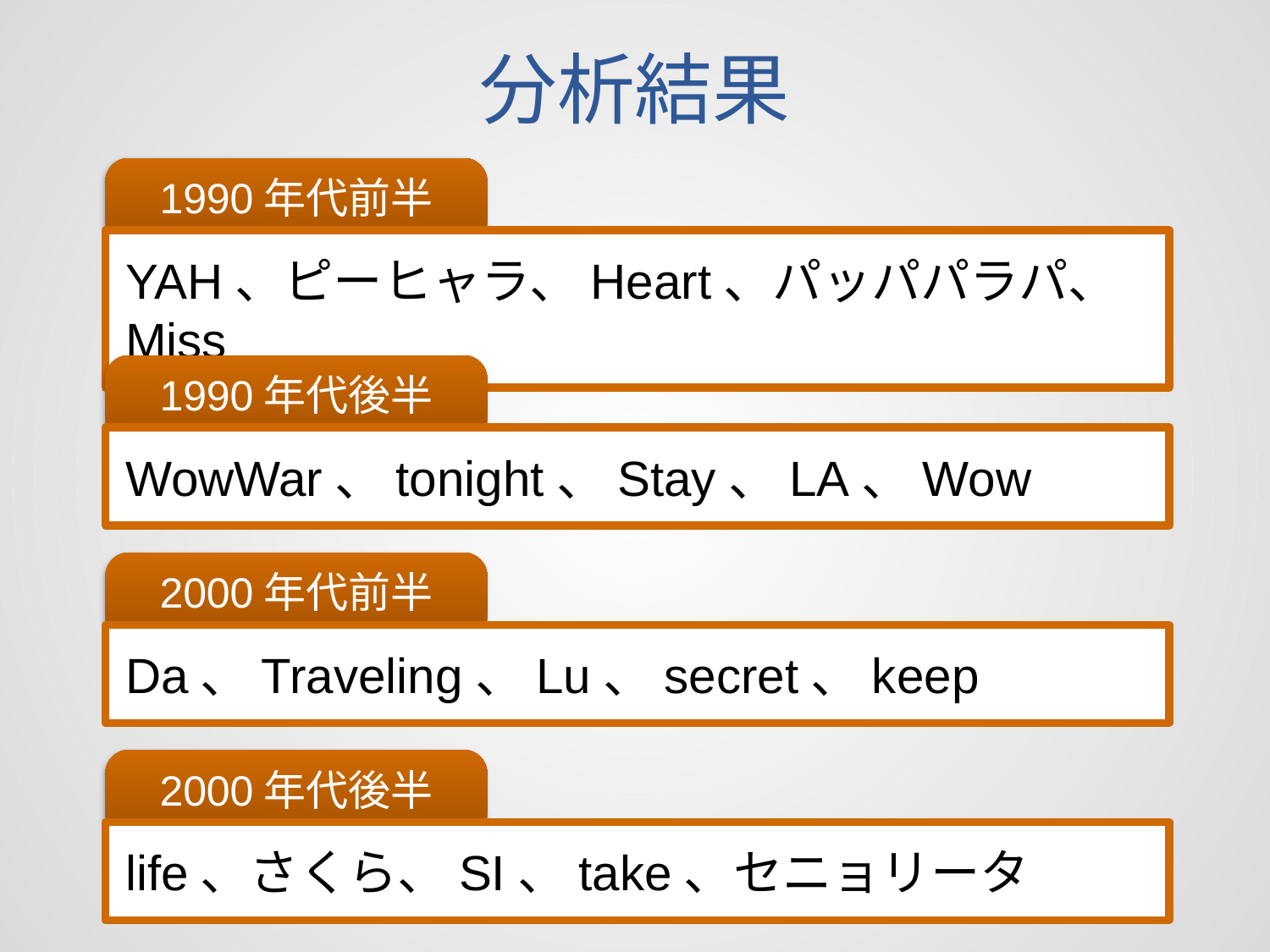

# 分析結果
1990年代前半
YAH、ピーヒャラ、Heart、パッパパラパ、Miss
1990年代後半
WowWar、tonight、Stay、LA、Wow
2000年代前半
Da、Traveling、Lu、secret、keep
2000年代後半
life、さくら、SI、take、セニョリータ